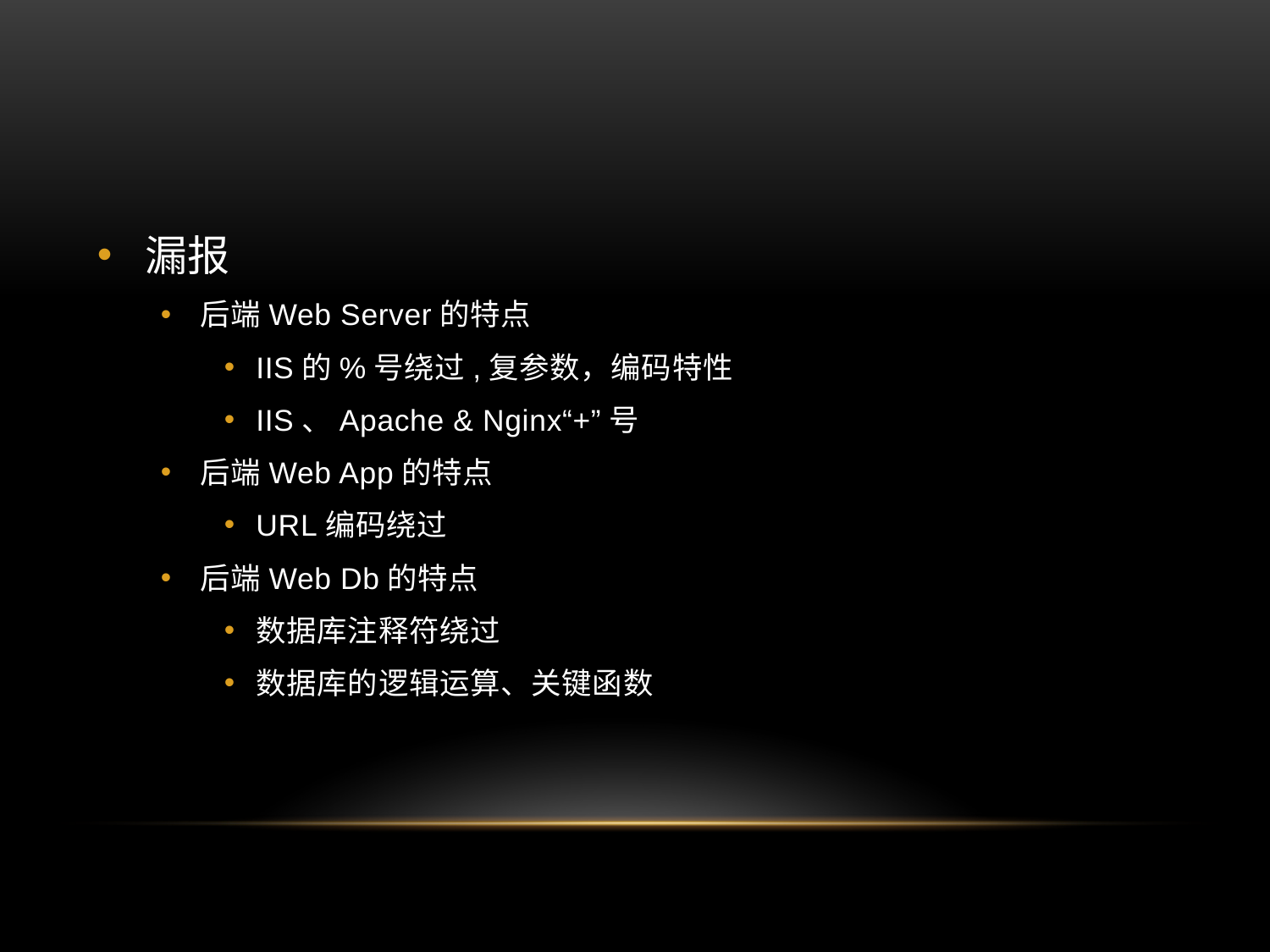

漏报
后端Web Server的特点
IIS的%号绕过,复参数，编码特性
IIS、Apache & Nginx“+”号
后端Web App的特点
URL编码绕过
后端Web Db的特点
数据库注释符绕过
数据库的逻辑运算、关键函数